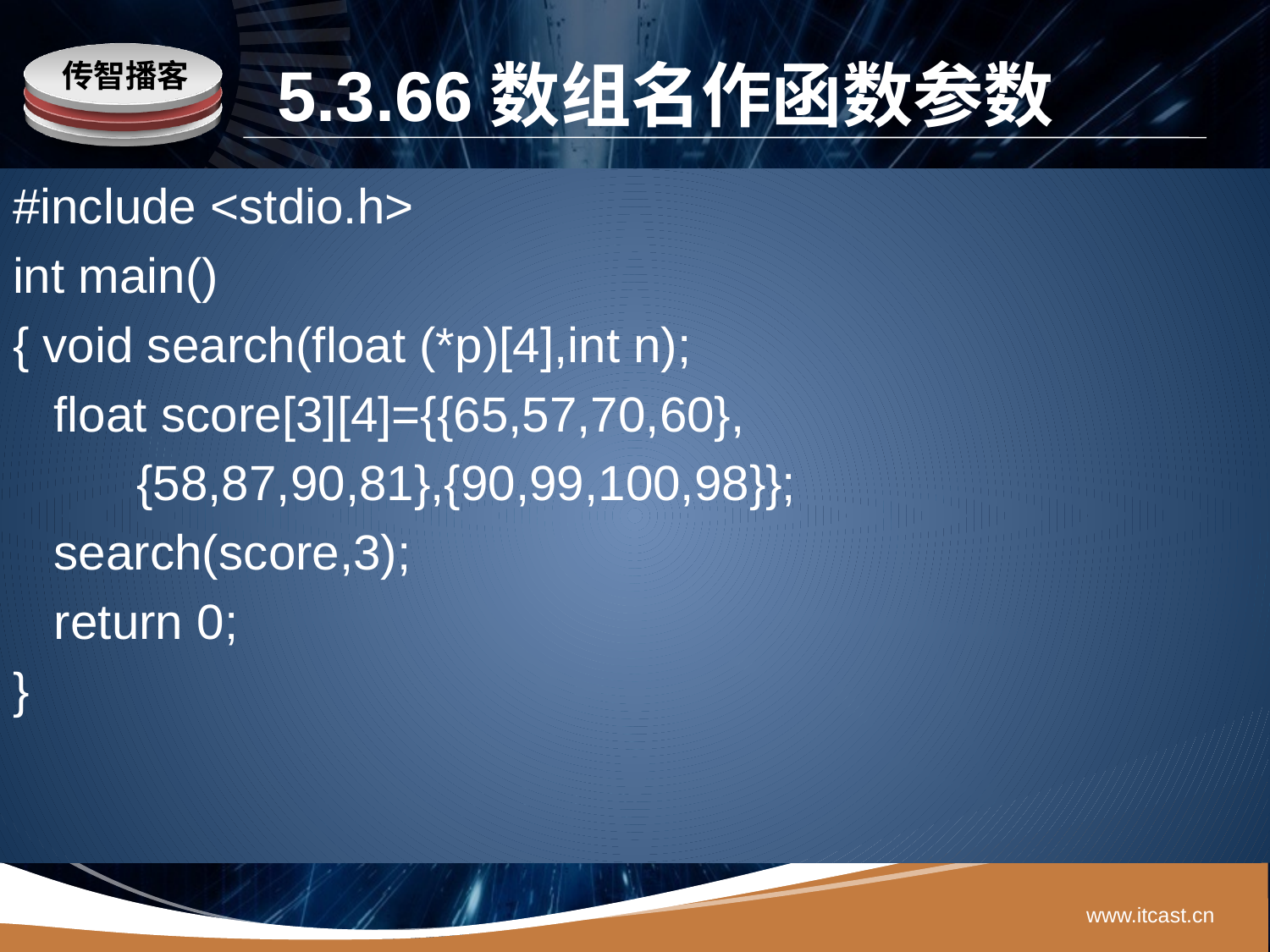

# 5.3.66数组名作函数参数
#include <stdio.h>
int main()
{ void search(float (*p)[4],int n);
   float score[3][4]={{65,57,70,60},
         {58,87,90,81},{90,99,100,98}};
   search(score,3);
   return 0;
}
www.itcast.cn